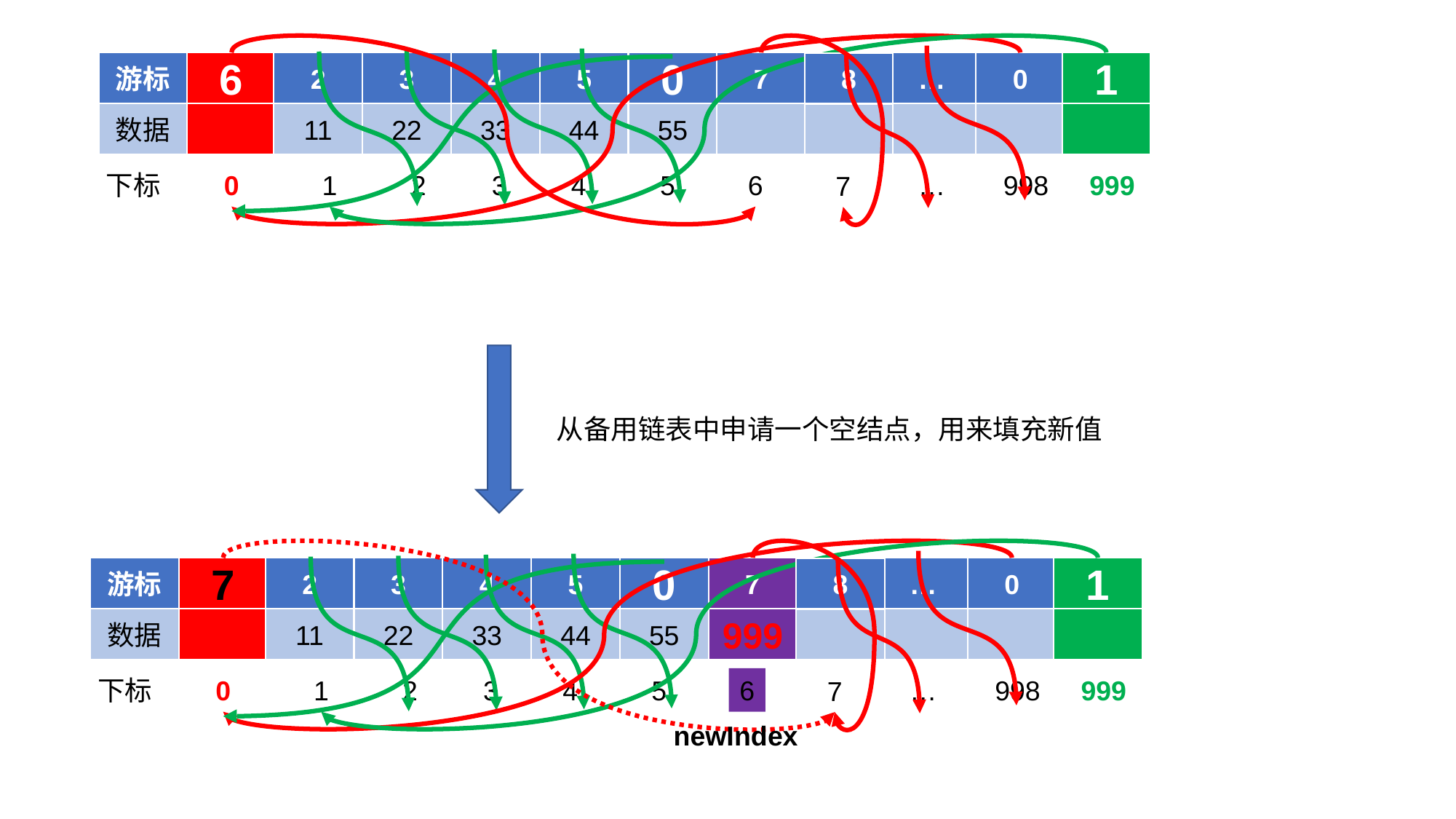

红色：代表备用链表
绿色：代表数据链表
1
0
…
7
0
5
4
3
6
2
游标
8
ele=999
i=3

55
44
33
22

11
数据

999
下标
0
1
2
3
4
5
6
…
998
7

从备用链表中申请一个空结点，用来填充新值
1
0
…
7
0
5
4
3
7
2
游标
8

999
55
44
33
22

11
数据

999
下标
0
1
2
3
4
5
6
…
998
7
newIndex

找到静态链表中第 i=3 个结点和第 i-1=3-1=2 个结点，并记录它们的下标
1
0
…
7
0
5
4
3
7
2
游标
8

999
55
44
33
22

11
数据

999
下标
0
1
2
3
4
5
6
…
998
7
newIndex
preIndex

将 preIndex 所指向的结点与 newIndex 所指向的结点连接起来
①list[newIndex].cur=list[preIndex].cur
②list[preIndex].cur=newIndex
1
0
…
7
0
5
4
3
7
2
游标
8

999
55
44
33
22

11
数据

999
下标
0
1
2
3
4
5
6
…
998
7
newIndex
preIndex

插入新结点之后的完整静态链表如图
1
0
…
7
0
5
4
3
7
2
游标
8

999
55
44
33
22

11
数据

999
下标
0
1
2
3
4
5
6
…
998
7
newIndex
preIndex

线条比较杂乱，拆分数据链表和备用链表后更清晰，如图
1
0
…
7
0
5
4
3
7
2
游标
8

备用链表

999
55
44
33
22

11
数据

999
下标
0
1
2
3
4
5
6
…
998
7
1
0
…
7
0
5
4
3
7
2
游标
8
静态链表

999
55
44
33
22

11
数据

999
下标
0
1
2
3
4
5
6
…
998
7